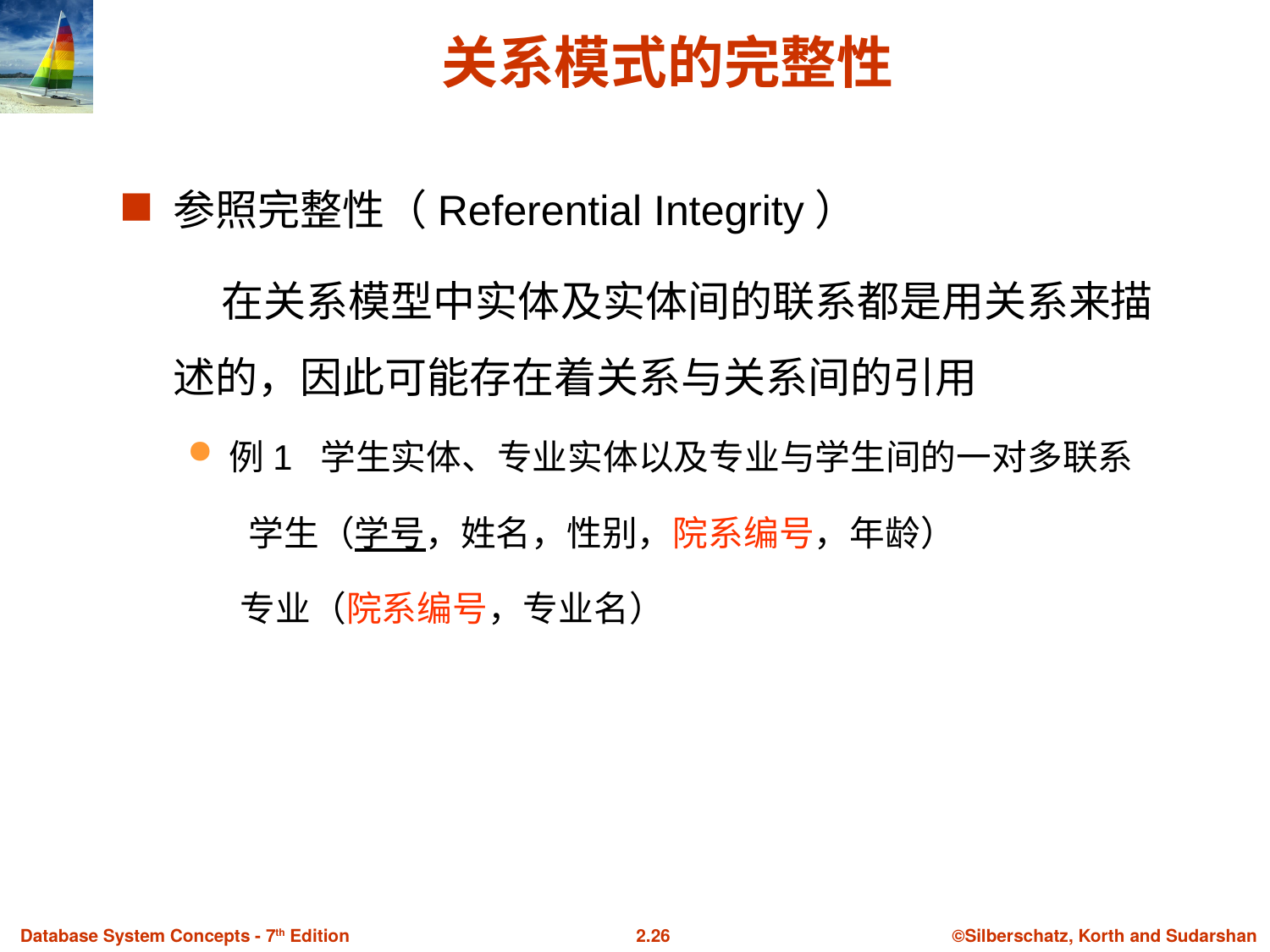

# 关系模式的完整性
参照完整性（Referential Integrity）
         在关系模型中实体及实体间的联系都是用关系来描述的，因此可能存在着关系与关系间的引用
例1  学生实体、专业实体以及专业与学生间的一对多联系
  　学生（学号，姓名，性别，院系编号，年龄）
　  专业（院系编号，专业名）